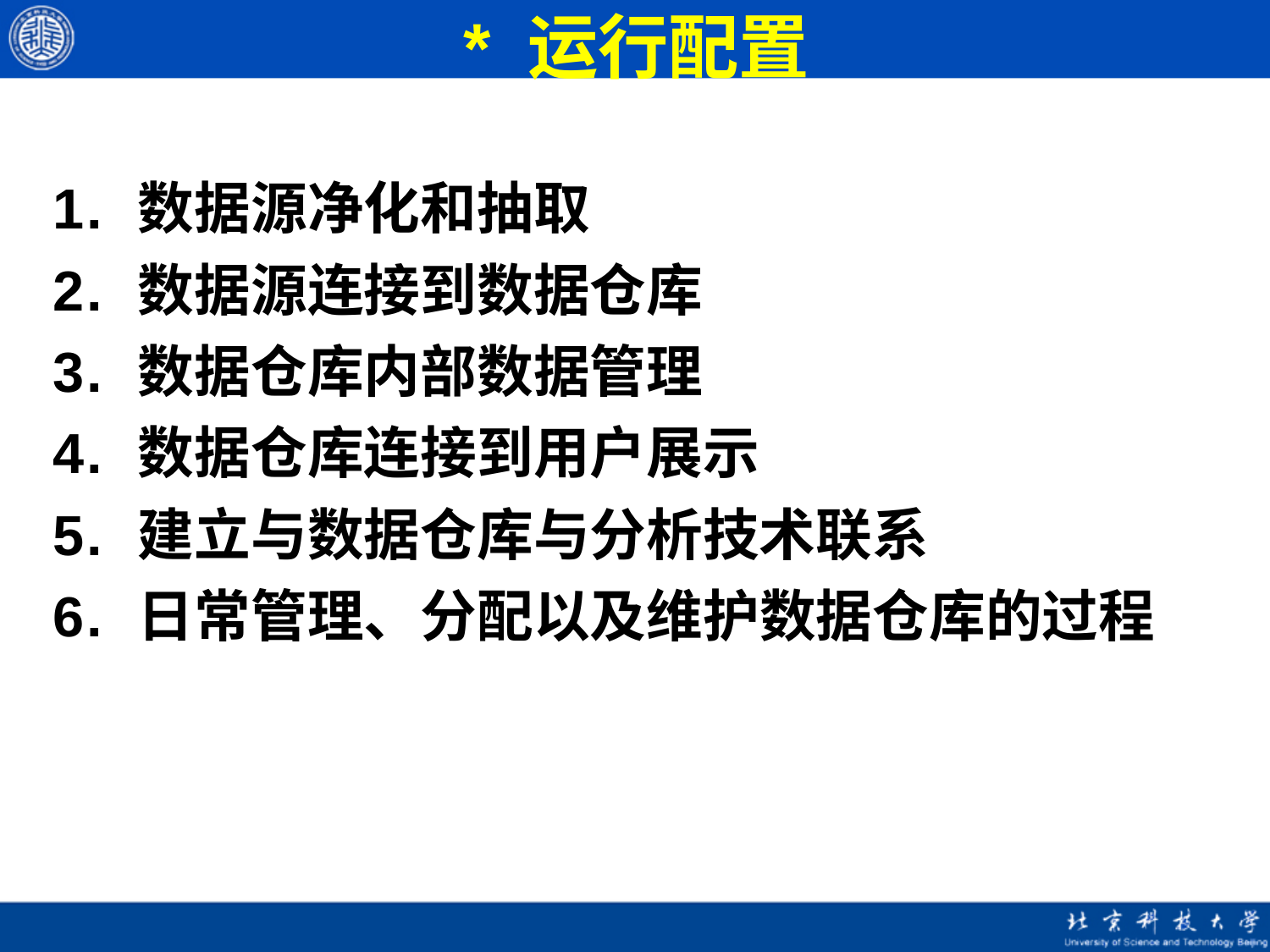

# * 运行配置
数据源净化和抽取
数据源连接到数据仓库
数据仓库内部数据管理
数据仓库连接到用户展示
建立与数据仓库与分析技术联系
日常管理、分配以及维护数据仓库的过程